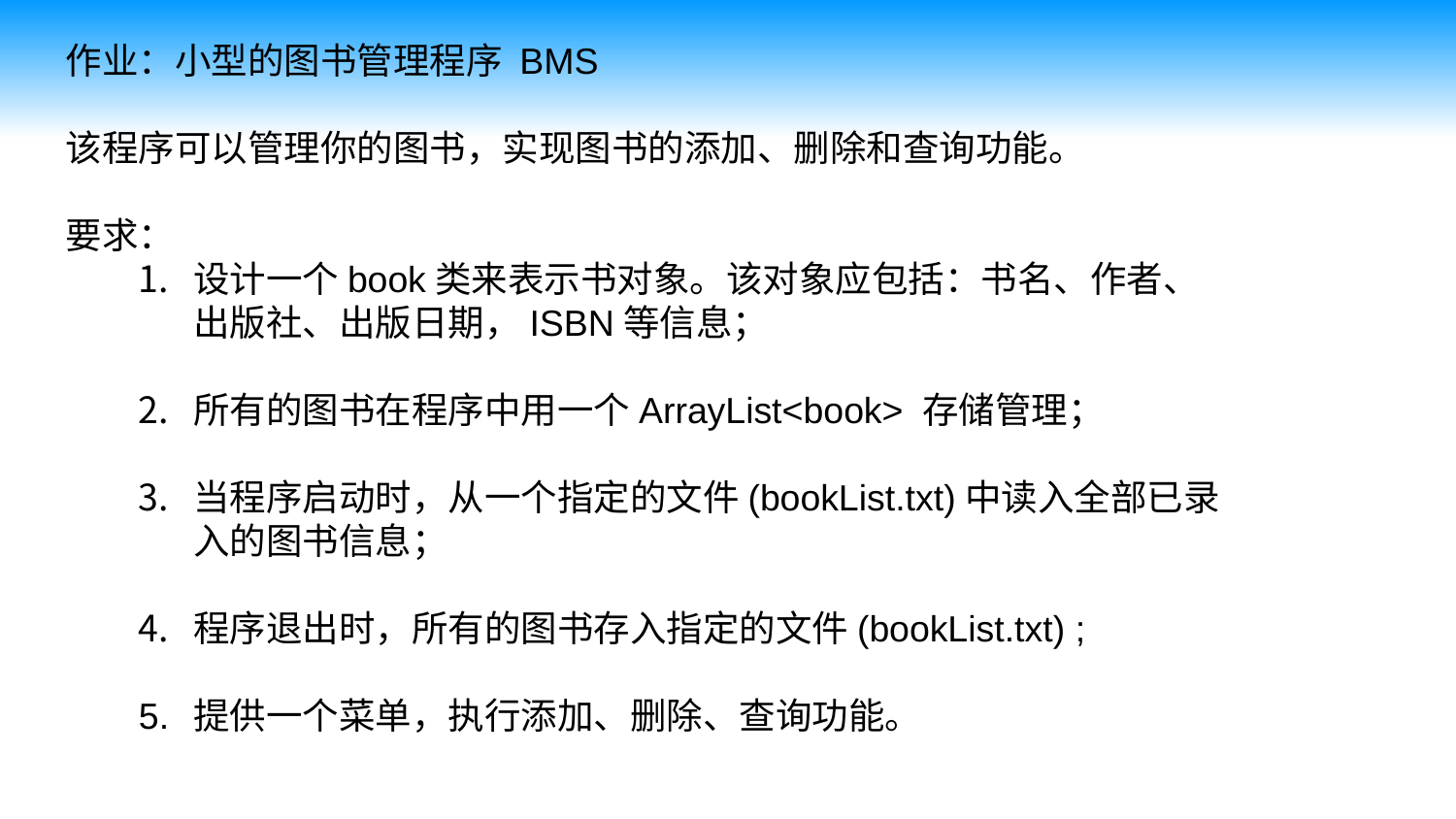

作业：小型的图书管理程序 BMS

该程序可以管理你的图书，实现图书的添加、删除和查询功能。

要求：
设计一个book类来表示书对象。该对象应包括：书名、作者、出版社、出版日期，ISBN等信息；

所有的图书在程序中用一个ArrayList<book> 存储管理；

当程序启动时，从一个指定的文件(bookList.txt)中读入全部已录入的图书信息；

程序退出时，所有的图书存入指定的文件(bookList.txt) ;

提供一个菜单，执行添加、删除、查询功能。